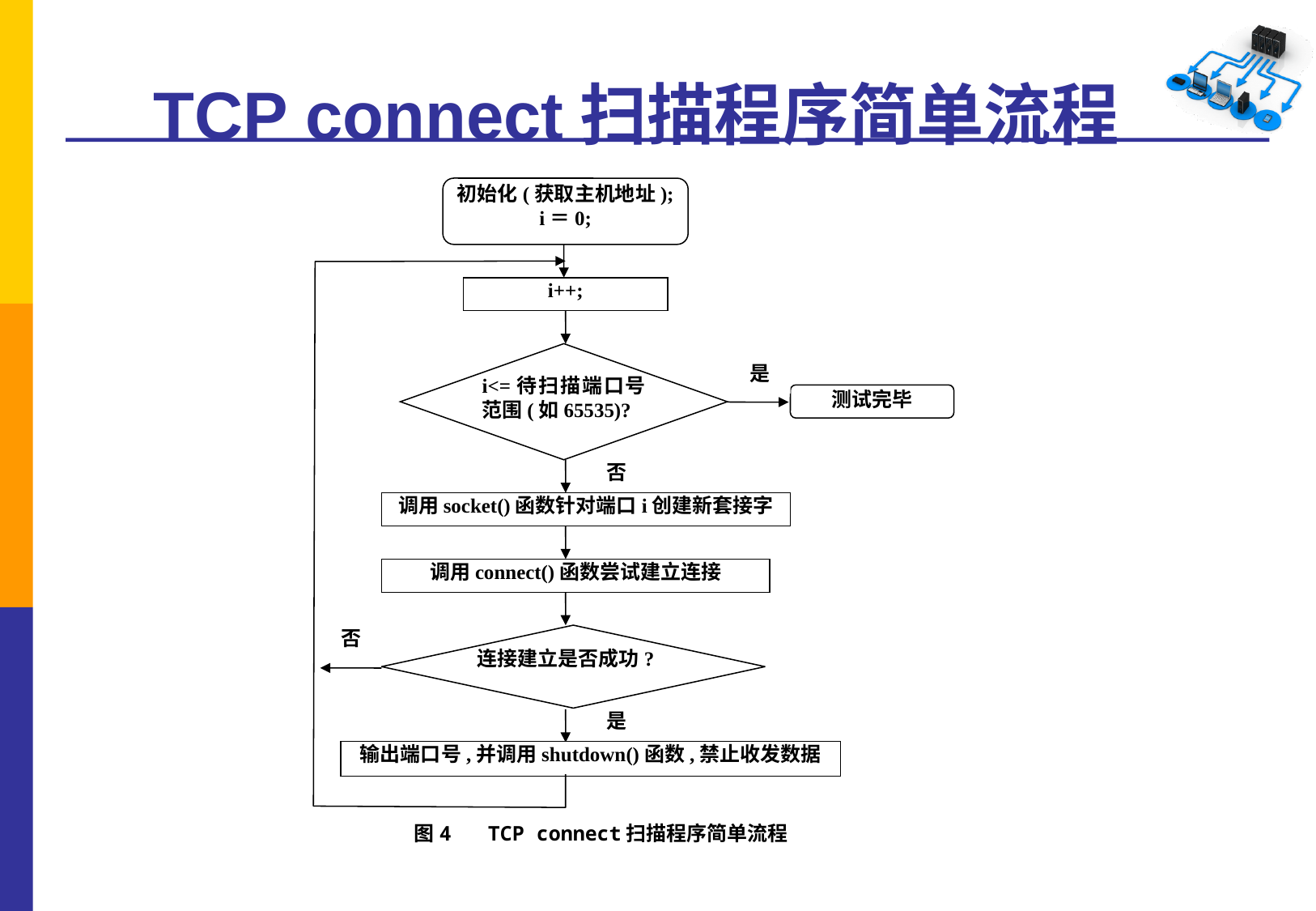

# TCP connect扫描程序简单流程

初始化(获取主机地址);
i＝0;

i++;

i<=待扫描端口号范围(如65535)?
是
测试完毕

否
调用socket()函数针对端口i创建新套接字

调用connect()函数尝试建立连接

连接建立是否成功?
否

是

输出端口号,并调用shutdown()函数,禁止收发数据
图4   TCP connect扫描程序简单流程